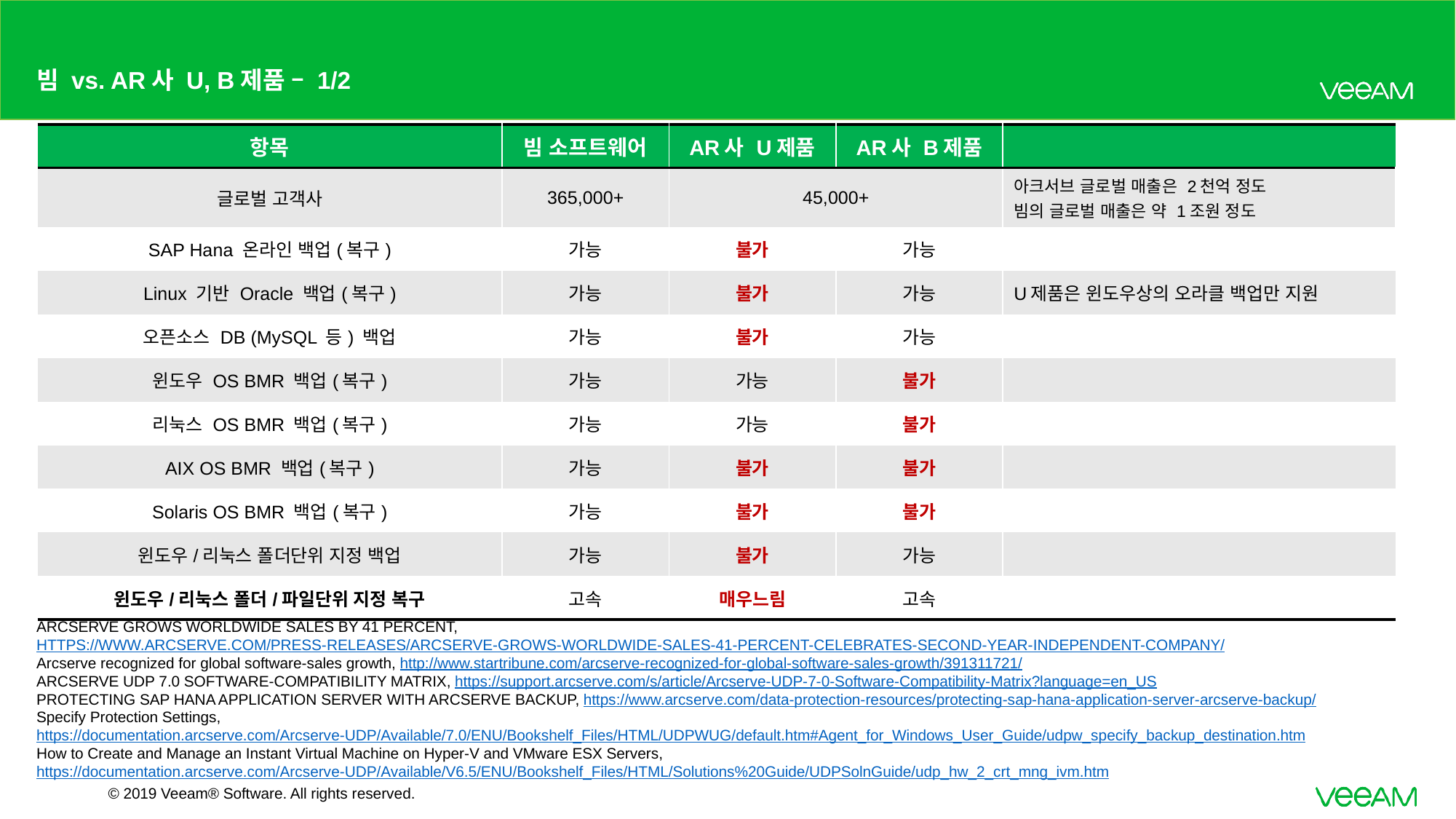

# 빔 vs. AR사 U, B제품 – 1/2
| 항목 | 빔 소프트웨어 | AR사 U제품 | AR사 B제품 |  |
| --- | --- | --- | --- | --- |
| 글로벌 고객사 | 365,000+ | 45,000+ |  | 아크서브 글로벌 매출은 2천억 정도 빔의 글로벌 매출은 약 1조원 정도 |
| SAP Hana 온라인 백업(복구) | 가능 | 불가 | 가능 |  |
| Linux 기반 Oracle 백업(복구) | 가능 | 불가 | 가능 | U제품은 윈도우상의 오라클 백업만 지원 |
| 오픈소스 DB (MySQL 등) 백업 | 가능 | 불가 | 가능 |  |
| 윈도우 OS BMR 백업(복구) | 가능 | 가능 | 불가 |  |
| 리눅스 OS BMR 백업(복구) | 가능 | 가능 | 불가 |  |
| AIX OS BMR 백업(복구) | 가능 | 불가 | 불가 |  |
| Solaris OS BMR 백업(복구) | 가능 | 불가 | 불가 |  |
| 윈도우/리눅스 폴더단위 지정 백업 | 가능 | 불가 | 가능 |  |
| 윈도우/리눅스 폴더/파일단위 지정 복구 | 고속 | 매우느림 | 고속 |  |
ARCSERVE GROWS WORLDWIDE SALES BY 41 PERCENT, https://www.arcserve.com/press-releases/arcserve-grows-worldwide-sales-41-percent-celebrates-second-year-independent-company/
Arcserve recognized for global software-sales growth, http://www.startribune.com/arcserve-recognized-for-global-software-sales-growth/391311721/
Arcserve UDP 7.0 Software-Compatibility Matrix, https://support.arcserve.com/s/article/Arcserve-UDP-7-0-Software-Compatibility-Matrix?language=en_US
PROTECTING SAP HANA APPLICATION SERVER WITH ARCSERVE BACKUP, https://www.arcserve.com/data-protection-resources/protecting-sap-hana-application-server-arcserve-backup/
Specify Protection Settings, https://documentation.arcserve.com/Arcserve-UDP/Available/7.0/ENU/Bookshelf_Files/HTML/UDPWUG/default.htm#Agent_for_Windows_User_Guide/udpw_specify_backup_destination.htm
How to Create and Manage an Instant Virtual Machine on Hyper-V and VMware ESX Servers, https://documentation.arcserve.com/Arcserve-UDP/Available/V6.5/ENU/Bookshelf_Files/HTML/Solutions%20Guide/UDPSolnGuide/udp_hw_2_crt_mng_ivm.htm